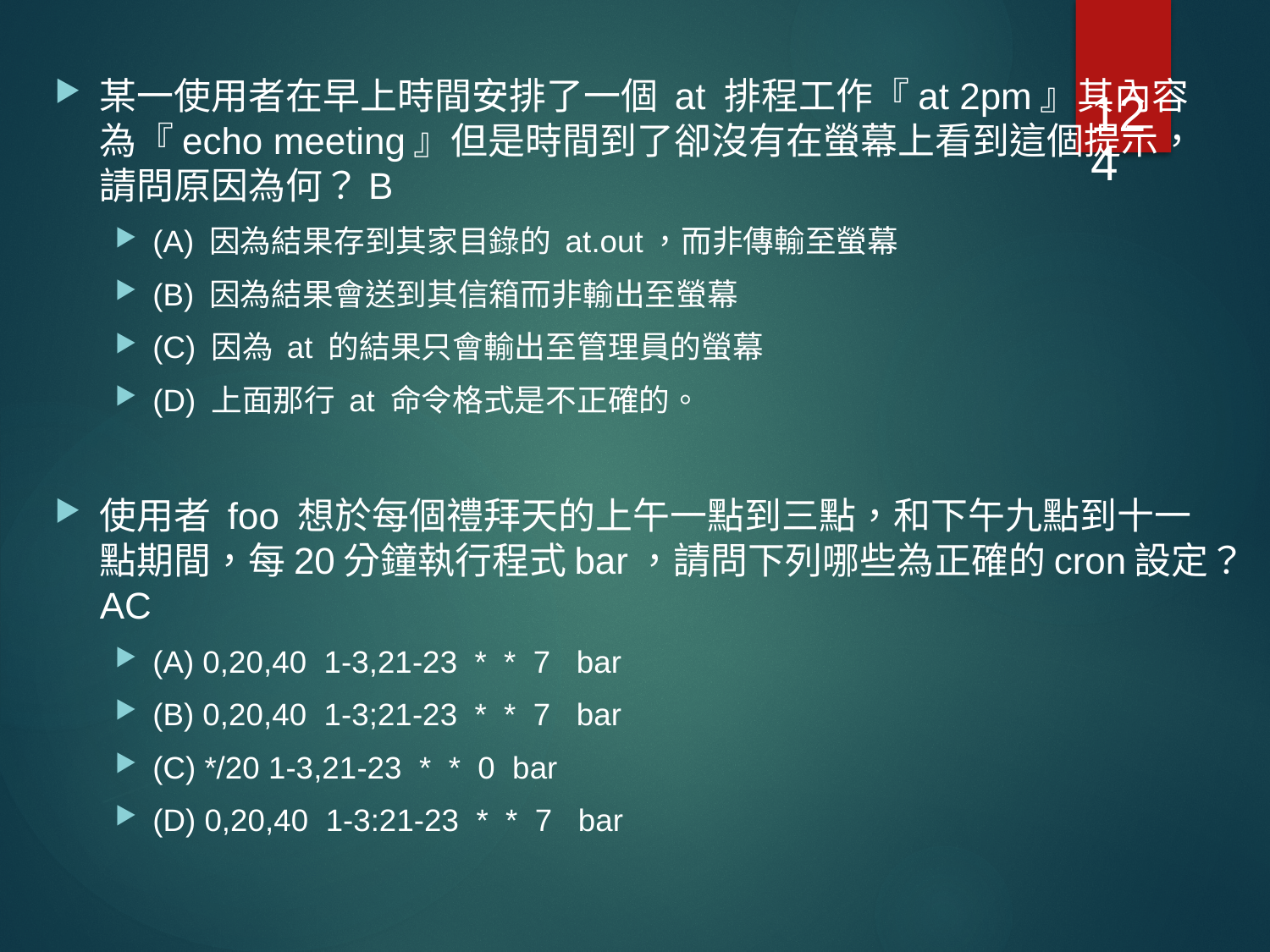

124
某一使用者在早上時間安排了一個 at 排程工作『at 2pm』其內容為『echo meeting』但是時間到了卻沒有在螢幕上看到這個提示，請問原因為何？B
(A) 因為結果存到其家目錄的 at.out，而非傳輸至螢幕
(B) 因為結果會送到其信箱而非輸出至螢幕
(C) 因為 at 的結果只會輸出至管理員的螢幕
(D) 上面那行 at 命令格式是不正確的。

使用者 foo 想於每個禮拜天的上午一點到三點，和下午九點到十一點期間，每20分鐘執行程式bar，請問下列哪些為正確的cron設定？AC
(A) 0,20,40  1-3,21-23  *  *  7   bar
(B) 0,20,40  1-3;21-23  *  *  7   bar
(C) */20 1-3,21-23  *  *  0  bar
(D) 0,20,40  1-3:21-23  *  *  7   bar